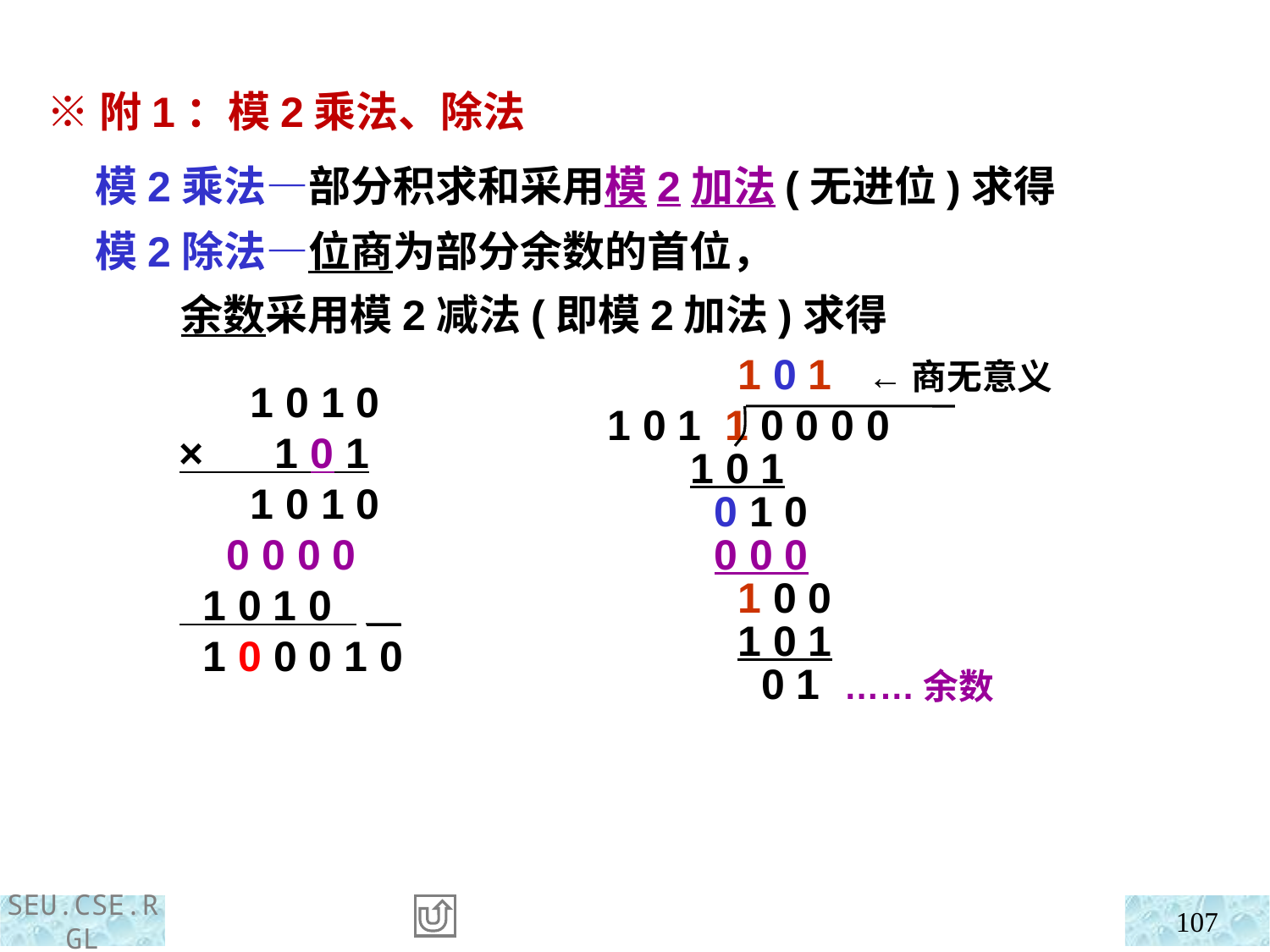

※附1：模2乘法、除法
     模2乘法—部分积求和采用模2加法(无进位)求得
     模2除法—位商为部分余数的首位，
              余数采用模2减法(即模2加法)求得
           1 0 1   ←商无意义
1 0 1  1 0 0 0 0
       1 0 1
         0 1 0
         0 0 0
           1 0 0
           1 0 1
             0 1  ……余数

       1 0 1 0
 ×      1 0 1
       1 0 1 0
     0 0 0 0
   1 0 1 0  ＿
   1 0 0 0 1 0

107